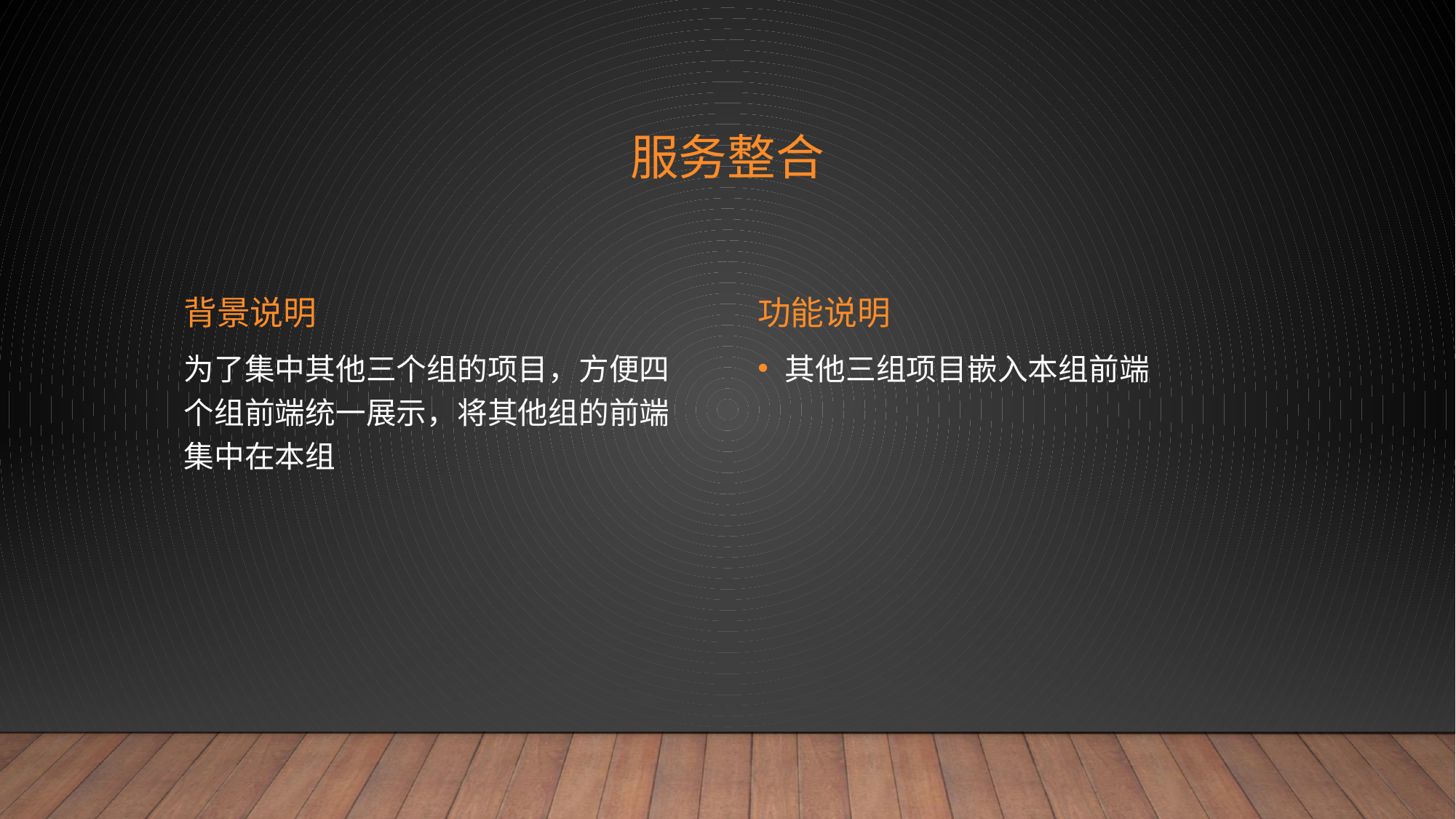

# 服务整合
背景说明
功能说明
其他三组项目嵌入本组前端
为了集中其他三个组的项目，方便四个组前端统一展示，将其他组的前端集中在本组